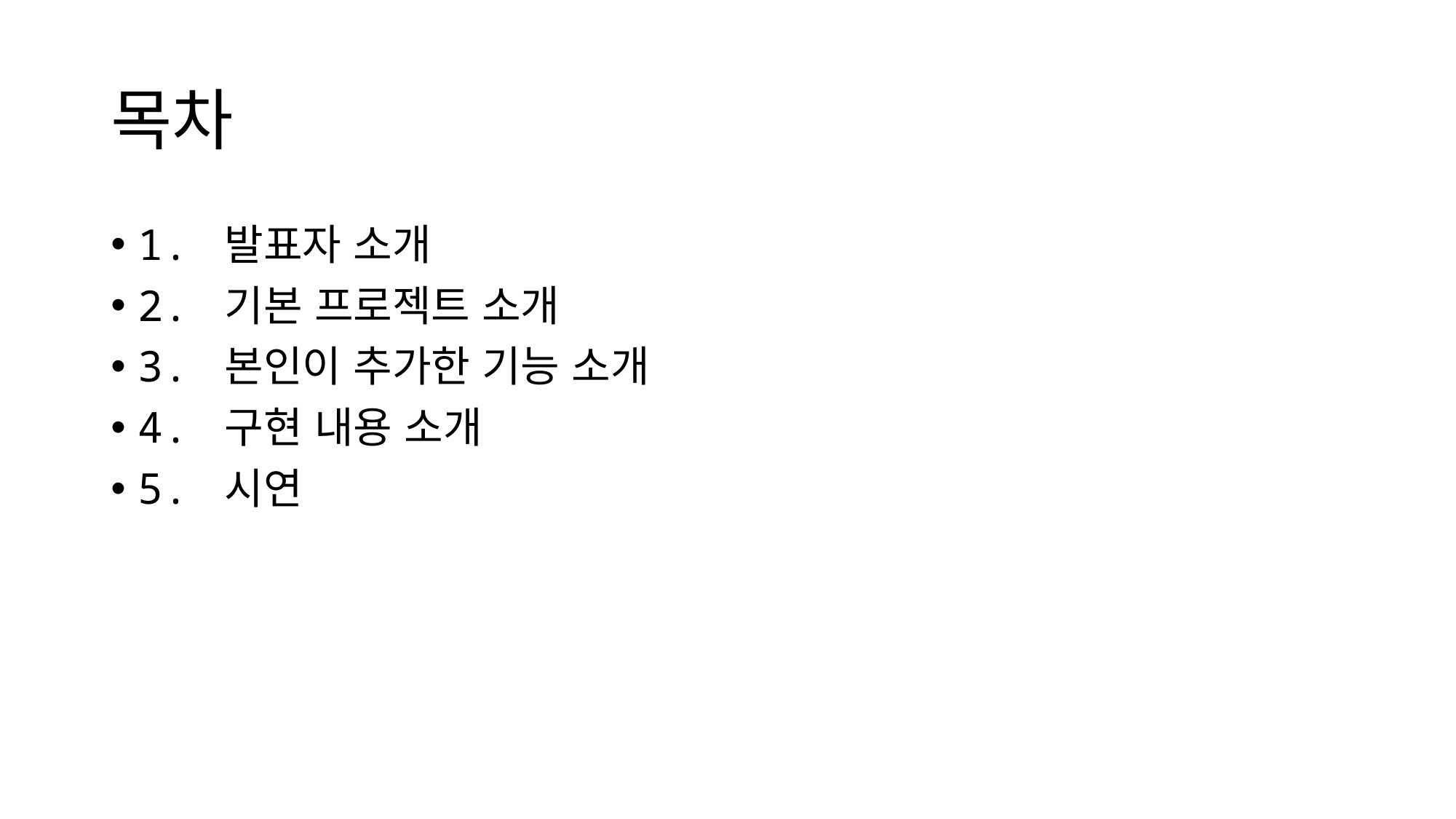

# 목차
1. 발표자 소개
2. 기본 프로젝트 소개
3. 본인이 추가한 기능 소개
4. 구현 내용 소개
5. 시연